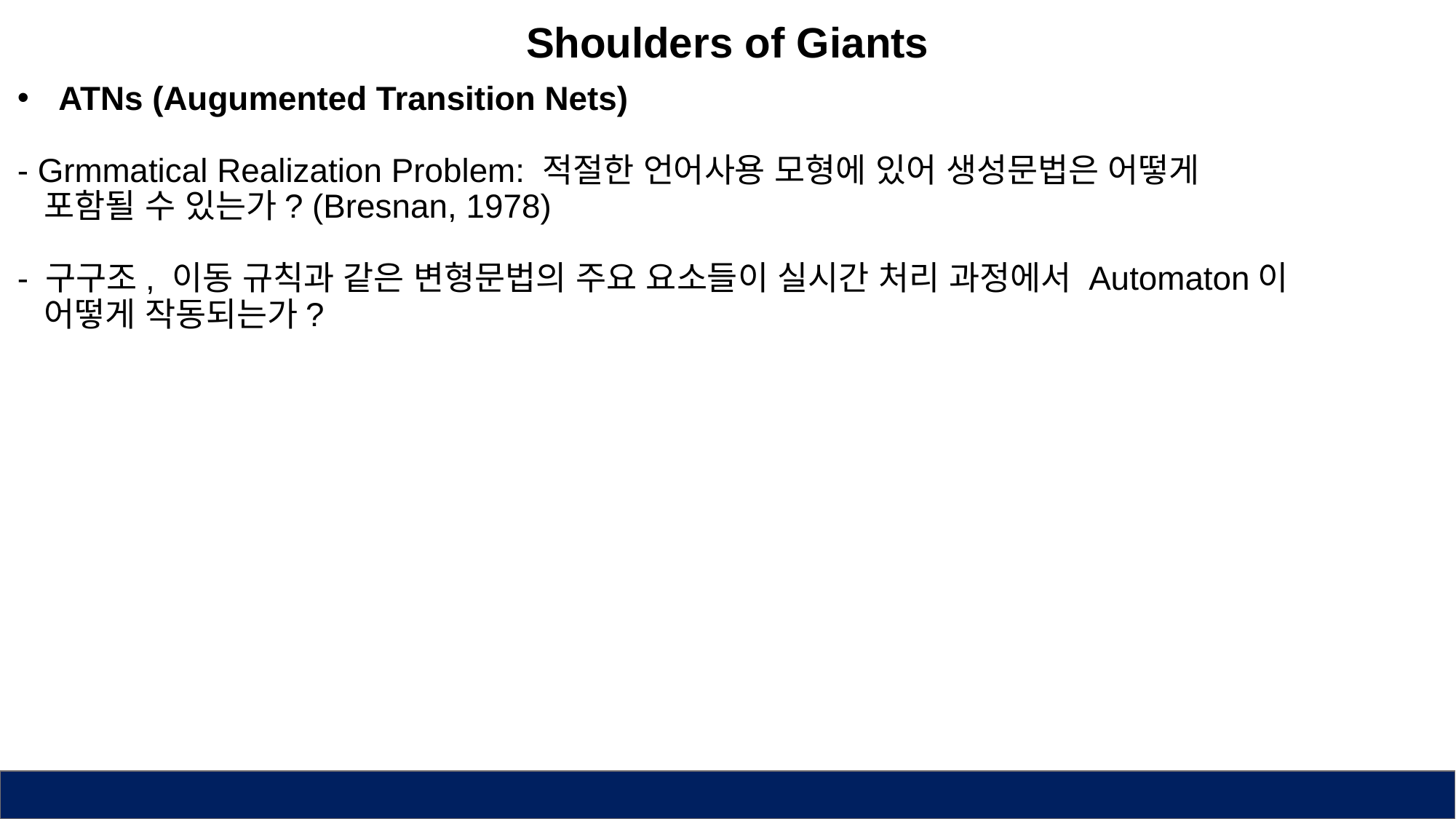

Shoulders of Giants
ATNs (Augumented Transition Nets)

- Grmmatical Realization Problem: 적절한 언어사용 모형에 있어 생성문법은 어떻게
  포함될 수 있는가? (Bresnan, 1978)

- 구구조, 이동 규칙과 같은 변형문법의 주요 요소들이 실시간 처리 과정에서 Automaton이
  어떻게 작동되는가?